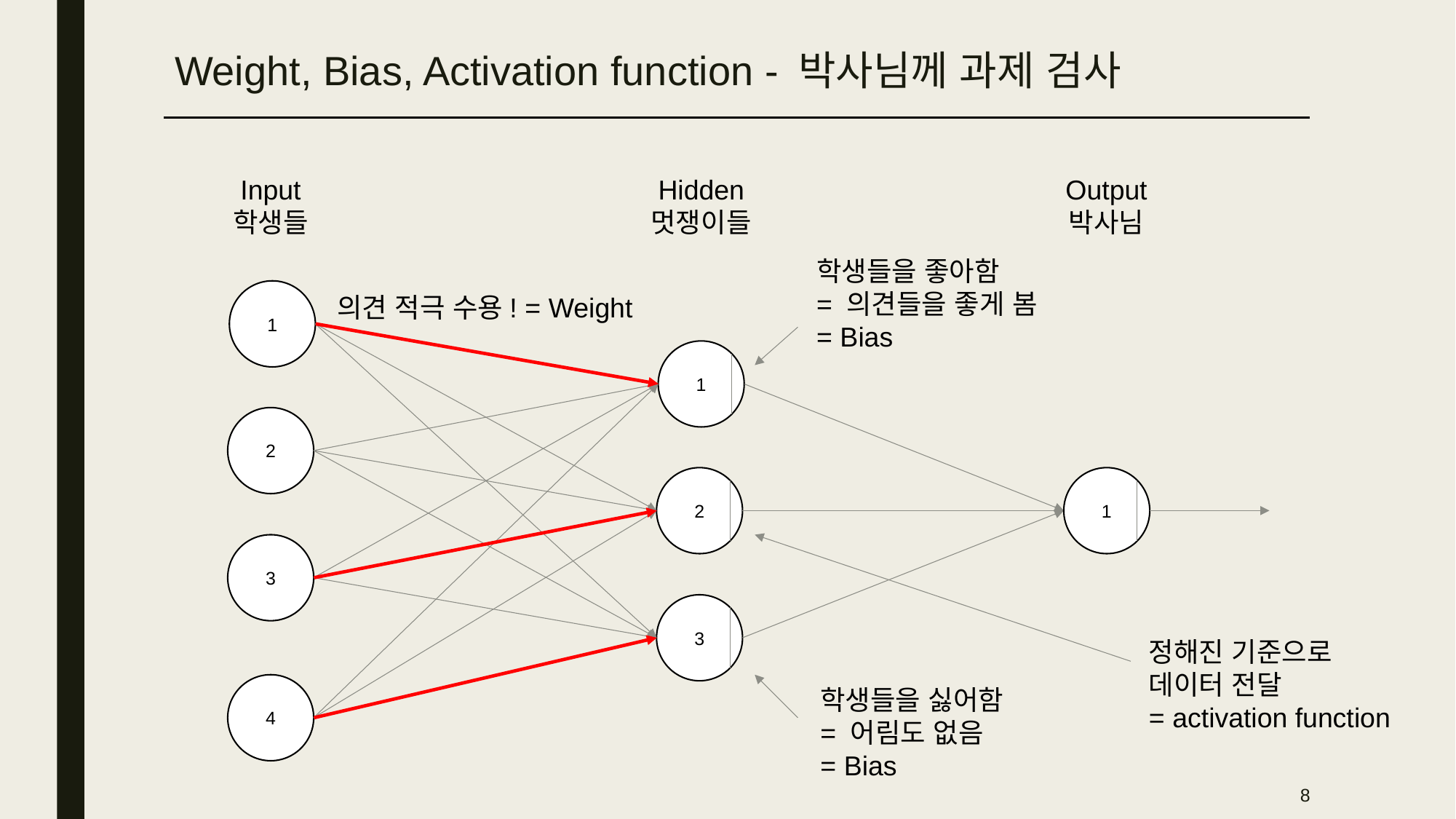

Weight, Bias, Activation function - 박사님께 과제 검사
Hidden
멋쟁이들
Output
박사님
Input
학생들
학생들을 좋아함
= 의견들을 좋게 봄
= Bias
1
의견 적극 수용! = Weight
1
2
2
1
3
3
정해진 기준으로
데이터 전달
= activation function
4
학생들을 싫어함
= 어림도 없음
= Bias
8